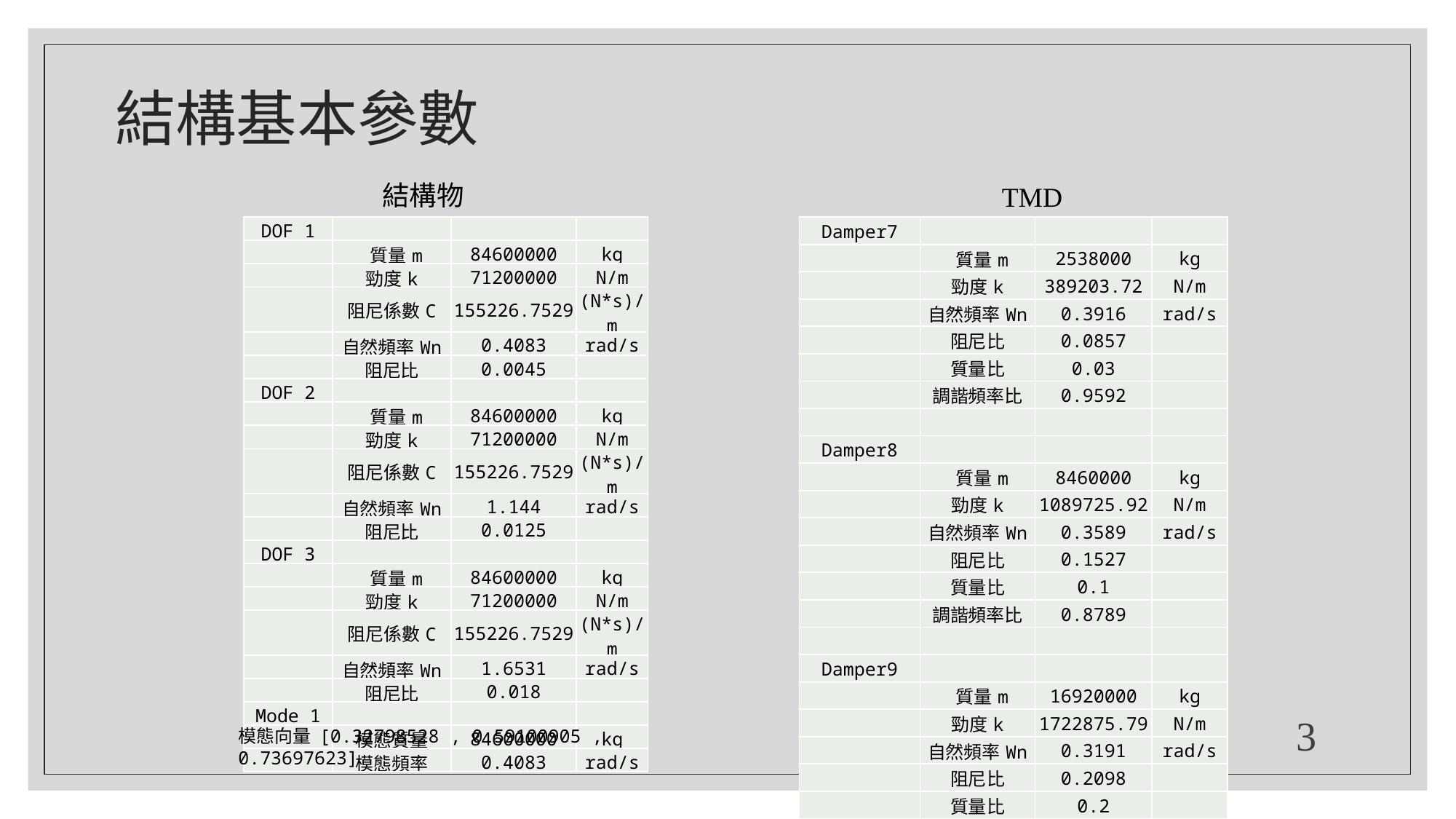

# 結構基本參數
結構物
TMD
| DOF 1 |  |  |  |
| --- | --- | --- | --- |
|  | 質量m | 84600000 | kg |
|  | 勁度k | 71200000 | N/m |
|  | 阻尼係數C | 155226.7529 | (N\*s)/m |
|  | 自然頻率Wn | 0.4083 | rad/s |
|  | 阻尼比 | 0.0045 |  |
| DOF 2 |  |  |  |
|  | 質量m | 84600000 | kg |
|  | 勁度k | 71200000 | N/m |
|  | 阻尼係數C | 155226.7529 | (N\*s)/m |
|  | 自然頻率Wn | 1.144 | rad/s |
|  | 阻尼比 | 0.0125 |  |
| DOF 3 |  |  |  |
|  | 質量m | 84600000 | kg |
|  | 勁度k | 71200000 | N/m |
|  | 阻尼係數C | 155226.7529 | (N\*s)/m |
|  | 自然頻率Wn | 1.6531 | rad/s |
|  | 阻尼比 | 0.018 |  |
| Mode 1 |  |  |  |
|  | 模態質量 | 84600000 | kg |
|  | 模態頻率 | 0.4083 | rad/s |
| Damper7 |  |  |  |
| --- | --- | --- | --- |
|  | 質量m | 2538000 | kg |
|  | 勁度k | 389203.72 | N/m |
|  | 自然頻率Wn | 0.3916 | rad/s |
|  | 阻尼比 | 0.0857 |  |
|  | 質量比 | 0.03 |  |
|  | 調諧頻率比 | 0.9592 |  |
|  |  |  |  |
| Damper8 |  |  |  |
|  | 質量m | 8460000 | kg |
|  | 勁度k | 1089725.92 | N/m |
|  | 自然頻率Wn | 0.3589 | rad/s |
|  | 阻尼比 | 0.1527 |  |
|  | 質量比 | 0.1 |  |
|  | 調諧頻率比 | 0.8789 |  |
|  |  |  |  |
| Damper9 |  |  |  |
|  | 質量m | 16920000 | kg |
|  | 勁度k | 1722875.79 | N/m |
|  | 自然頻率Wn | 0.3191 | rad/s |
|  | 阻尼比 | 0.2098 |  |
|  | 質量比 | 0.2 |  |
|  | 調諧頻率比 | 0.7815 |  |
模態向量 [0.32798528 , 0.59100905 , 0.73697623]
3